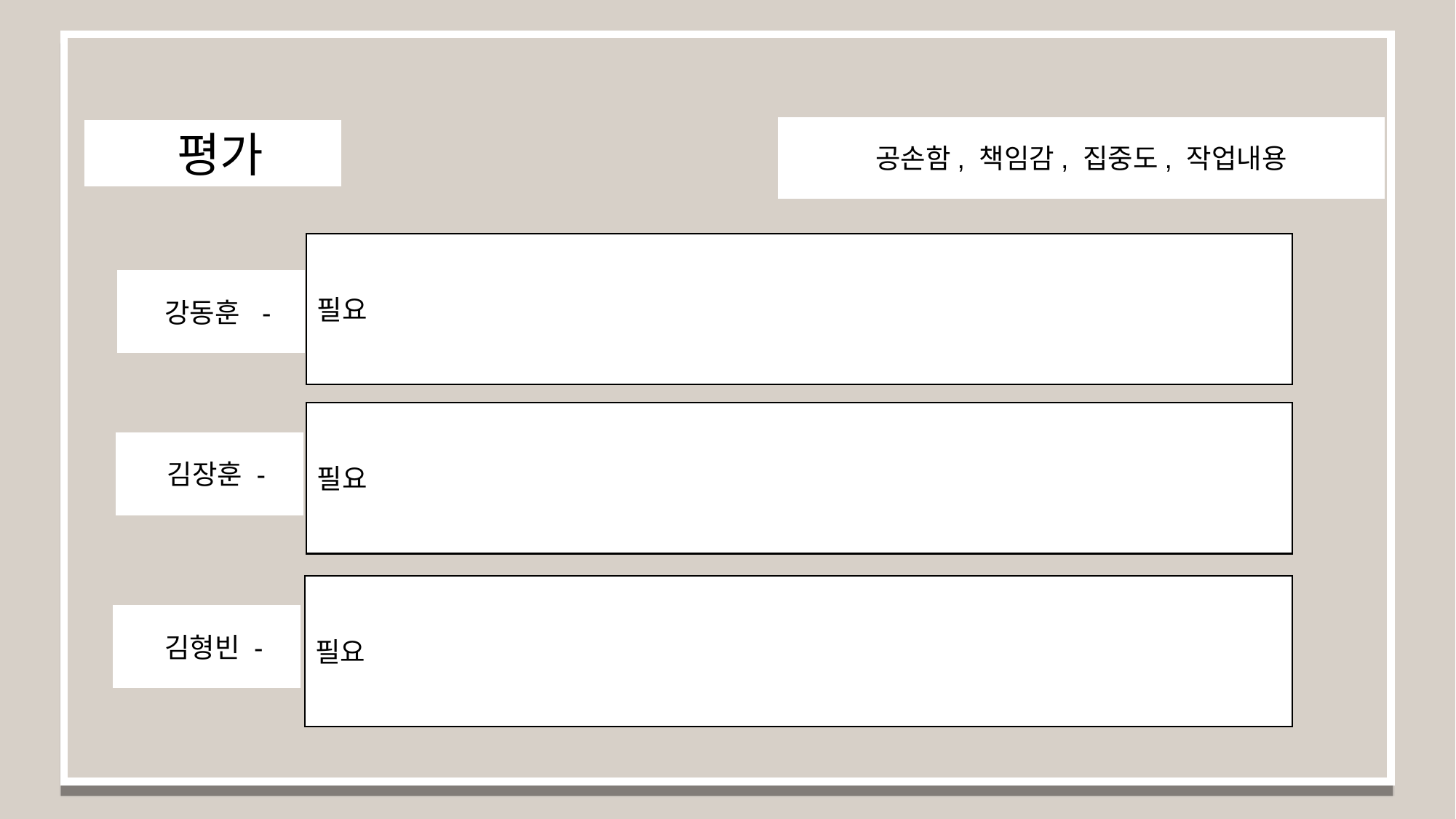

공손함, 책임감, 집중도, 작업내용
 평가
필요
 강동훈  -
필요
 김장훈 -
필요
 김형빈 -